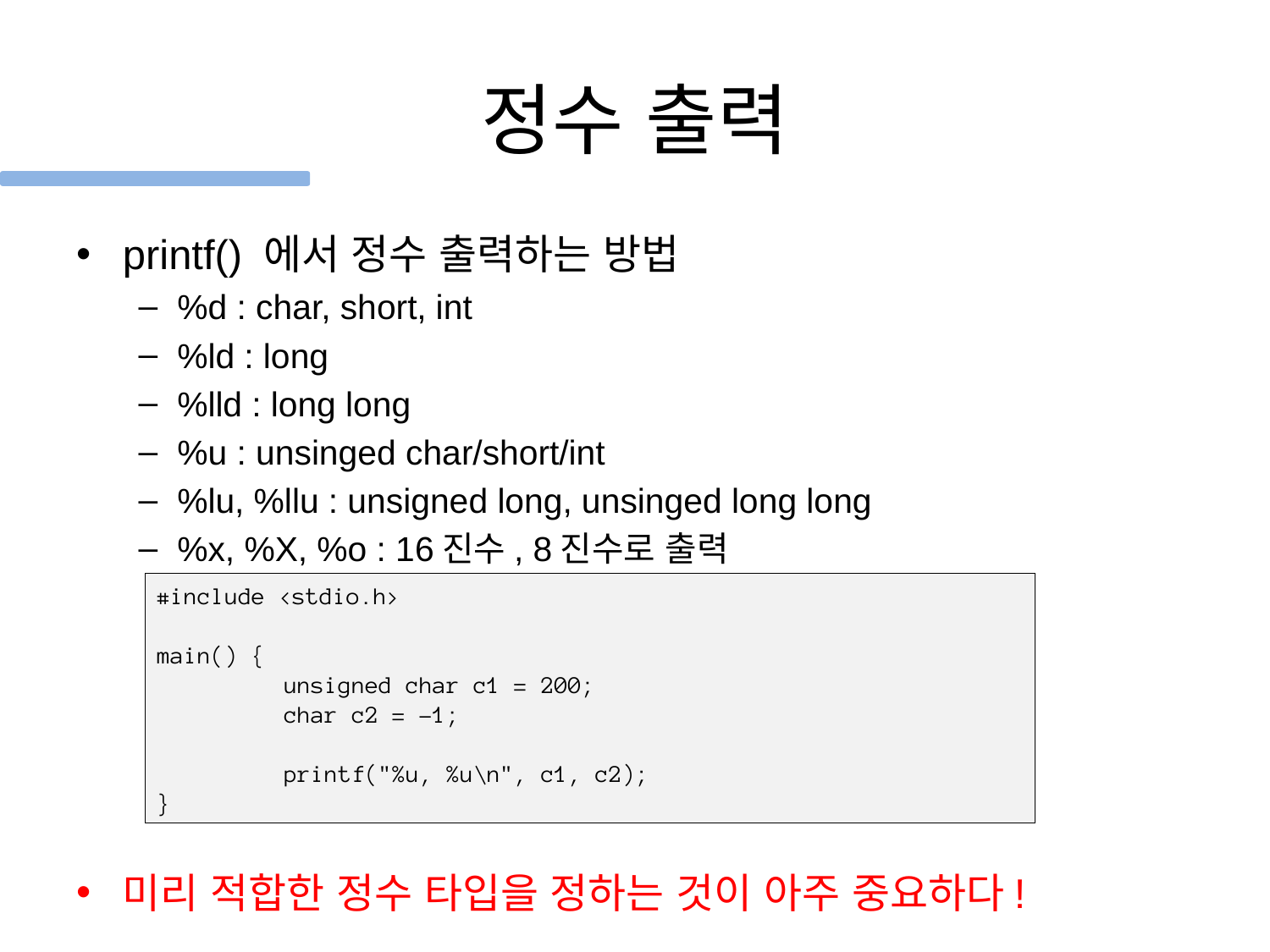

# 정수 출력

printf() 에서 정수 출력하는 방법
%d : char, short, int
%ld : long
%lld : long long
%u : unsinged char/short/int
%lu, %llu : unsigned long, unsinged long long
%x, %X, %o : 16진수, 8진수로 출력

미리 적합한 정수 타입을 정하는 것이 아주 중요하다!
#include <stdio.h>

main() {
	unsigned char c1 = 200;
	char c2 = -1;

	printf("%u, %u\n", c1, c2);
}